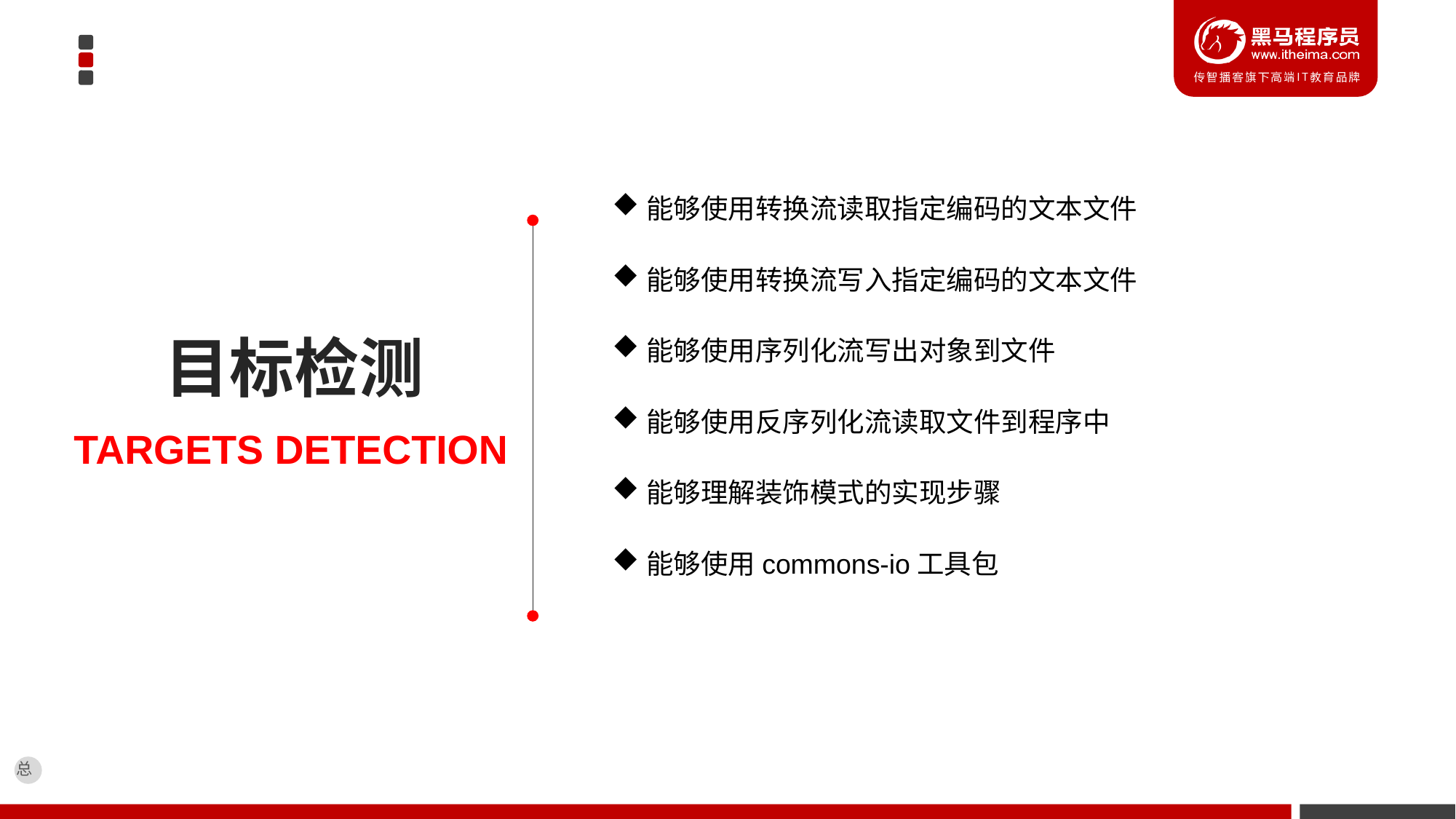

能够使用转换流读取指定编码的文本文件
能够使用转换流写入指定编码的文本文件
能够使用序列化流写出对象到文件
能够使用反序列化流读取文件到程序中
能够理解装饰模式的实现步骤
能够使用commons-io工具包

目标检测
TARGETS DETECTION

总